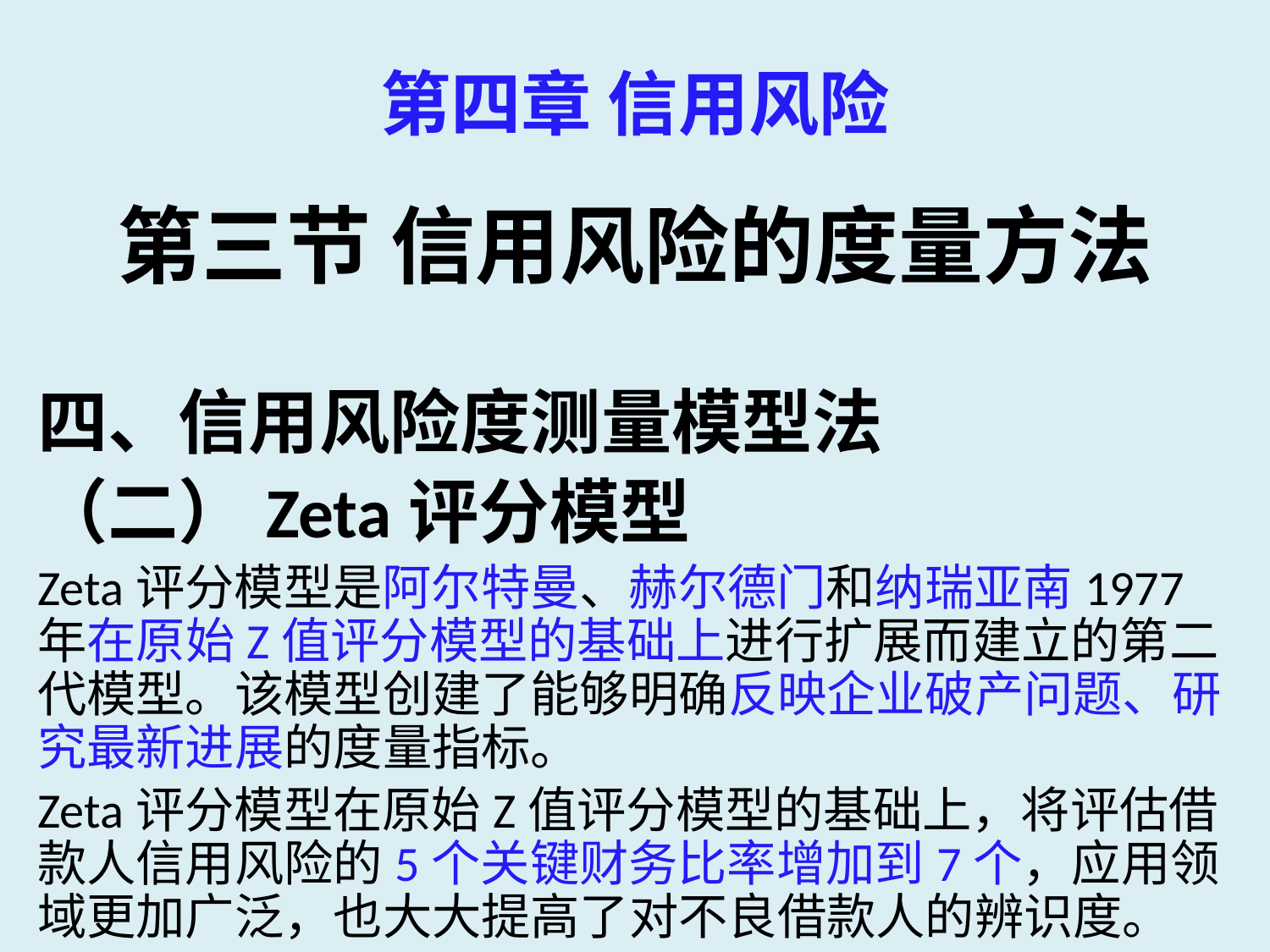

# 第四章 信用风险
第三节 信用风险的度量方法

四、信用风险度测量模型法
（二）Zeta评分模型
Zeta评分模型是阿尔特曼、赫尔德门和纳瑞亚南1977年在原始Z值评分模型的基础上进行扩展而建立的第二代模型。该模型创建了能够明确反映企业破产问题、研究最新进展的度量指标。
Zeta评分模型在原始Z值评分模型的基础上，将评估借款人信用风险的5个关键财务比率增加到7个，应用领域更加广泛，也大大提高了对不良借款人的辨识度。